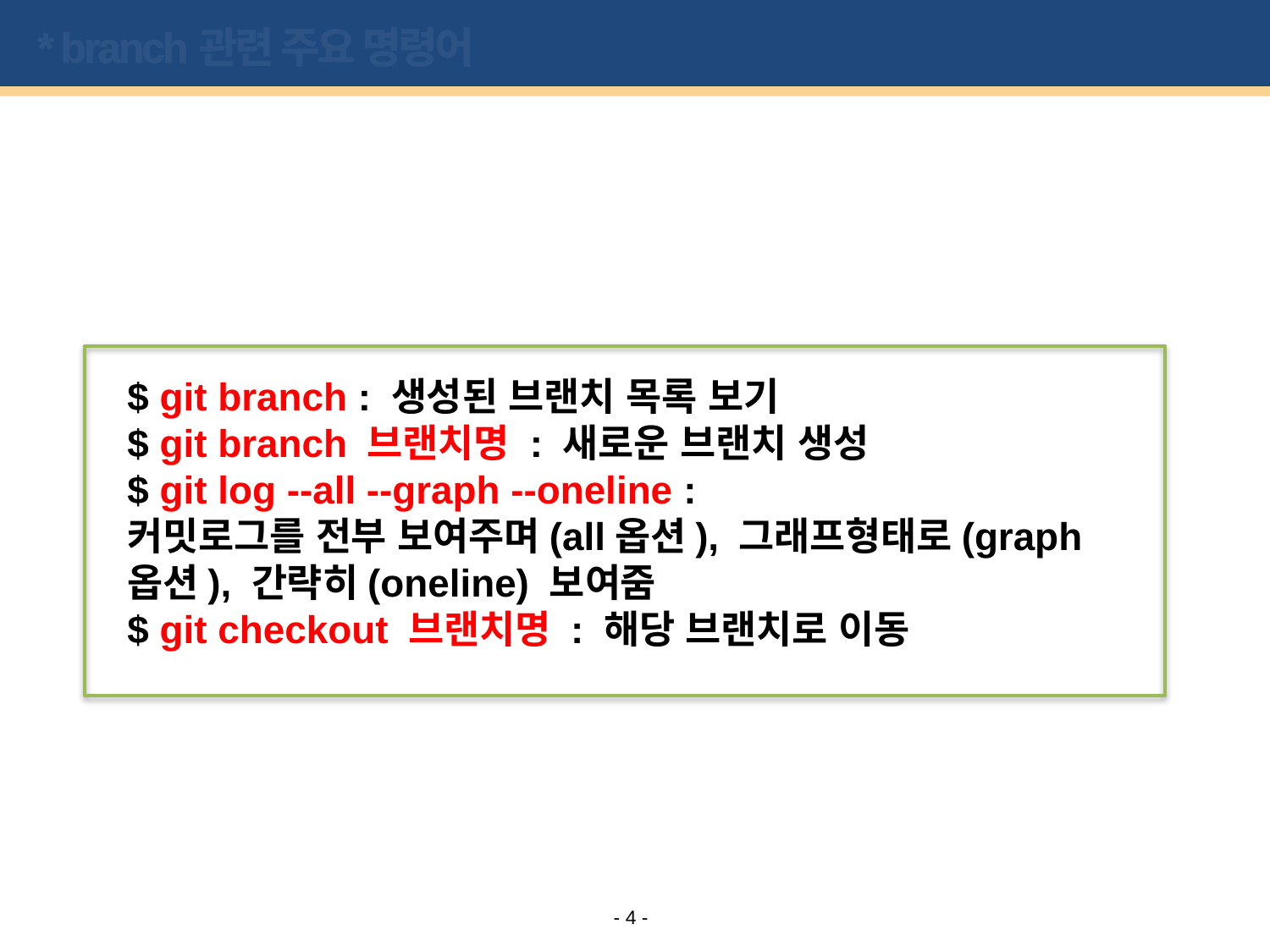

# * branch관련 주요 명령어

$ git branch : 생성된 브랜치 목록 보기
$ git branch 브랜치명 : 새로운 브랜치 생성
$ git log --all --graph --oneline :
커밋로그를 전부 보여주며(all옵션), 그래프형태로(graph옵션), 간략히(oneline) 보여줌
$ git checkout 브랜치명 : 해당 브랜치로 이동